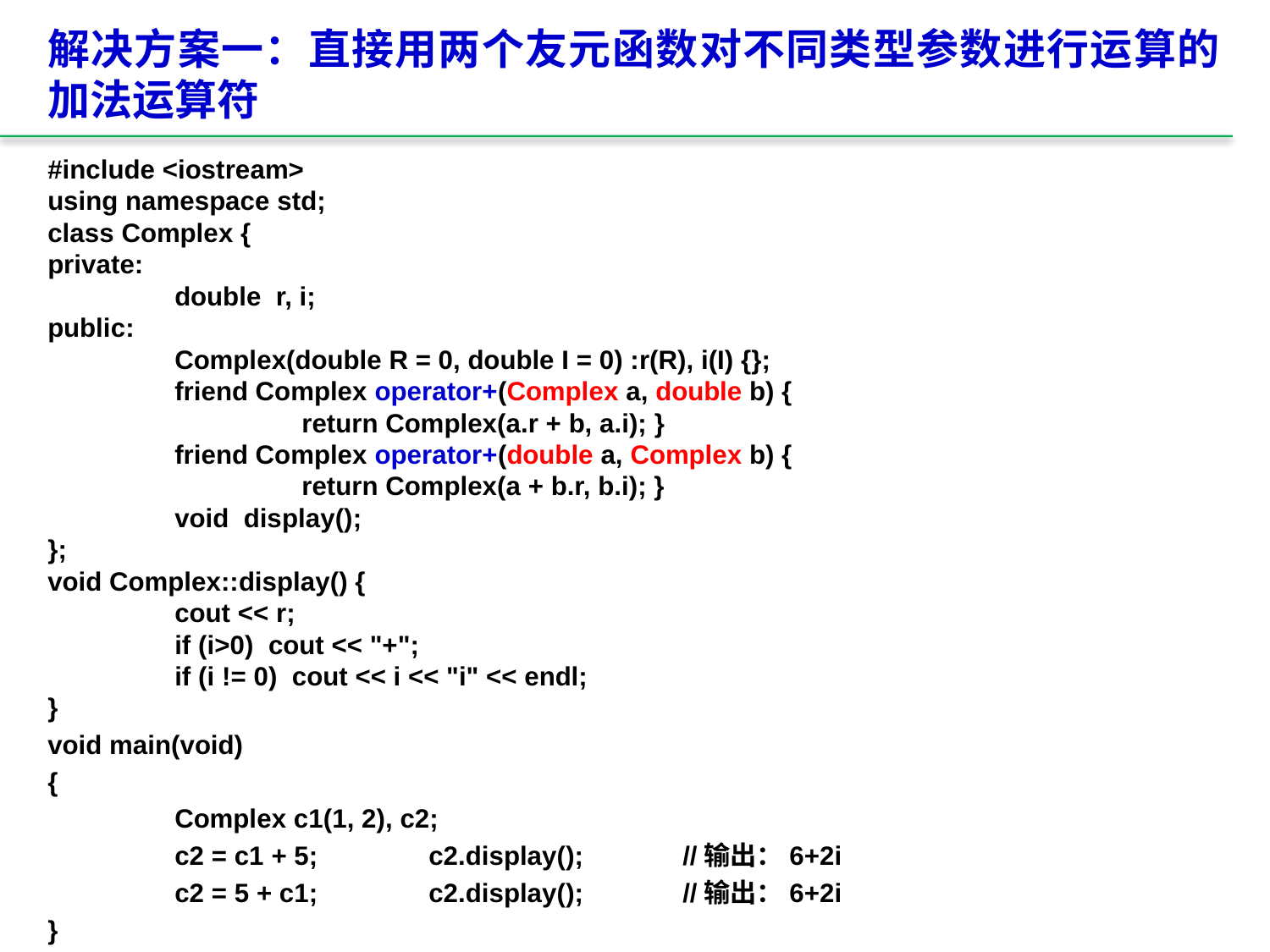

解决方案一：直接用两个友元函数对不同类型参数进行运算的加法运算符
#include <iostream>
using namespace std;
class Complex {
private:
	double  r, i;
public:
	Complex(double R = 0, double I = 0) :r(R), i(I) {};
	friend Complex operator+(Complex a, double b) {
		return Complex(a.r + b, a.i); }
	friend Complex operator+(double a, Complex b) {
		return Complex(a + b.r, b.i); }
	void  display();
};
void Complex::display() {
	cout << r;
	if (i>0)  cout << "+";
	if (i != 0)  cout << i << "i" << endl;
}
void main(void)
{
	Complex c1(1, 2), c2;
	c2 = c1 + 5;	c2.display();     	//输出：6+2i
	c2 = 5 + c1;	c2.display();         	//输出：6+2i
}